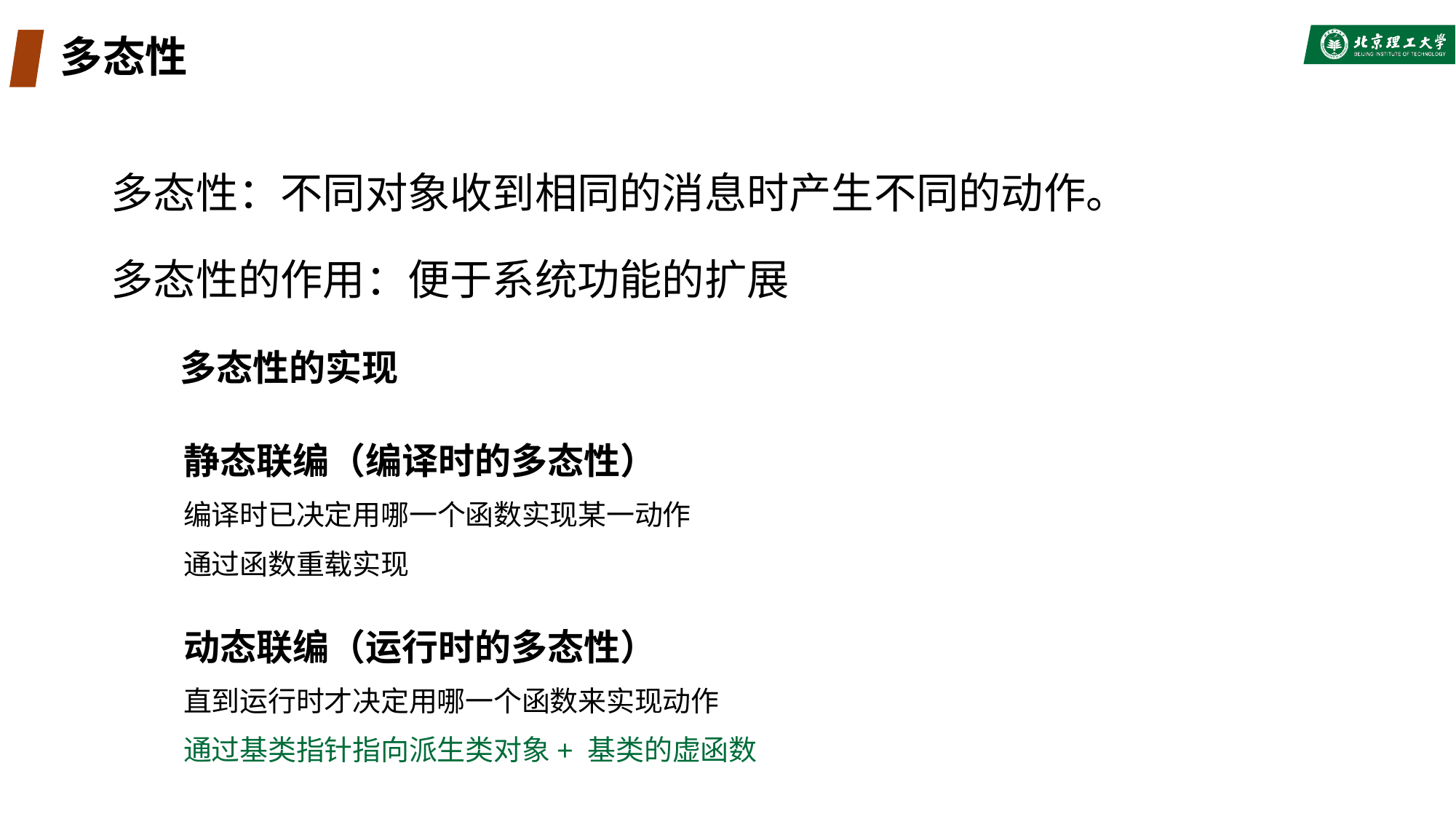

# 多态性
多态性：不同对象收到相同的消息时产生不同的动作。
多态性的作用：便于系统功能的扩展
多态性的实现
静态联编（编译时的多态性）
编译时已决定用哪一个函数实现某一动作
通过函数重载实现
动态联编（运行时的多态性）
直到运行时才决定用哪一个函数来实现动作
通过基类指针指向派生类对象+ 基类的虚函数